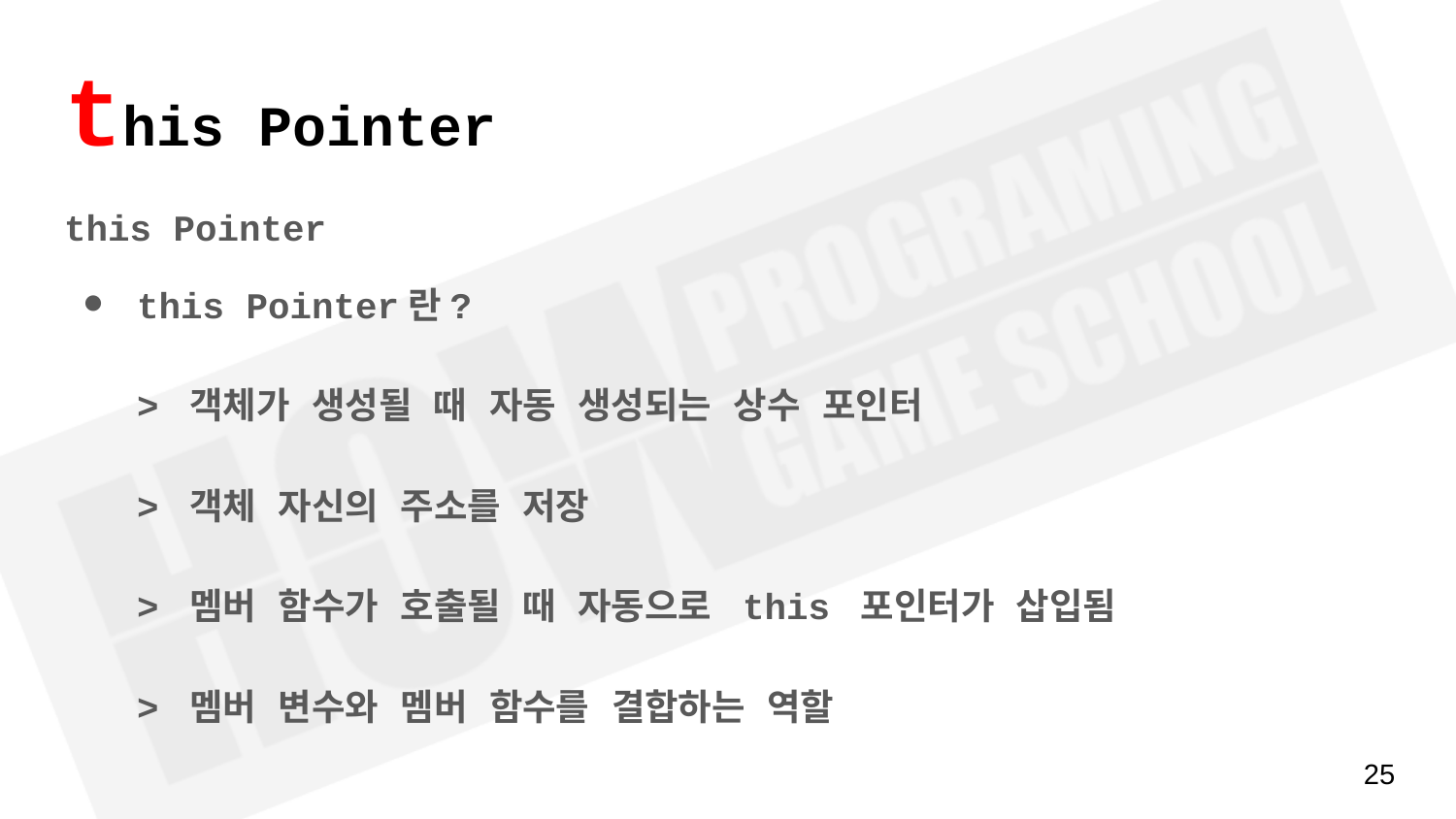

# this Pointer
this Pointer
this Pointer란?
> 객체가 생성될 때 자동 생성되는 상수 포인터
> 객체 자신의 주소를 저장
> 멤버 함수가 호출될 때 자동으로 this 포인터가 삽입됨
> 멤버 변수와 멤버 함수를 결합하는 역할
25